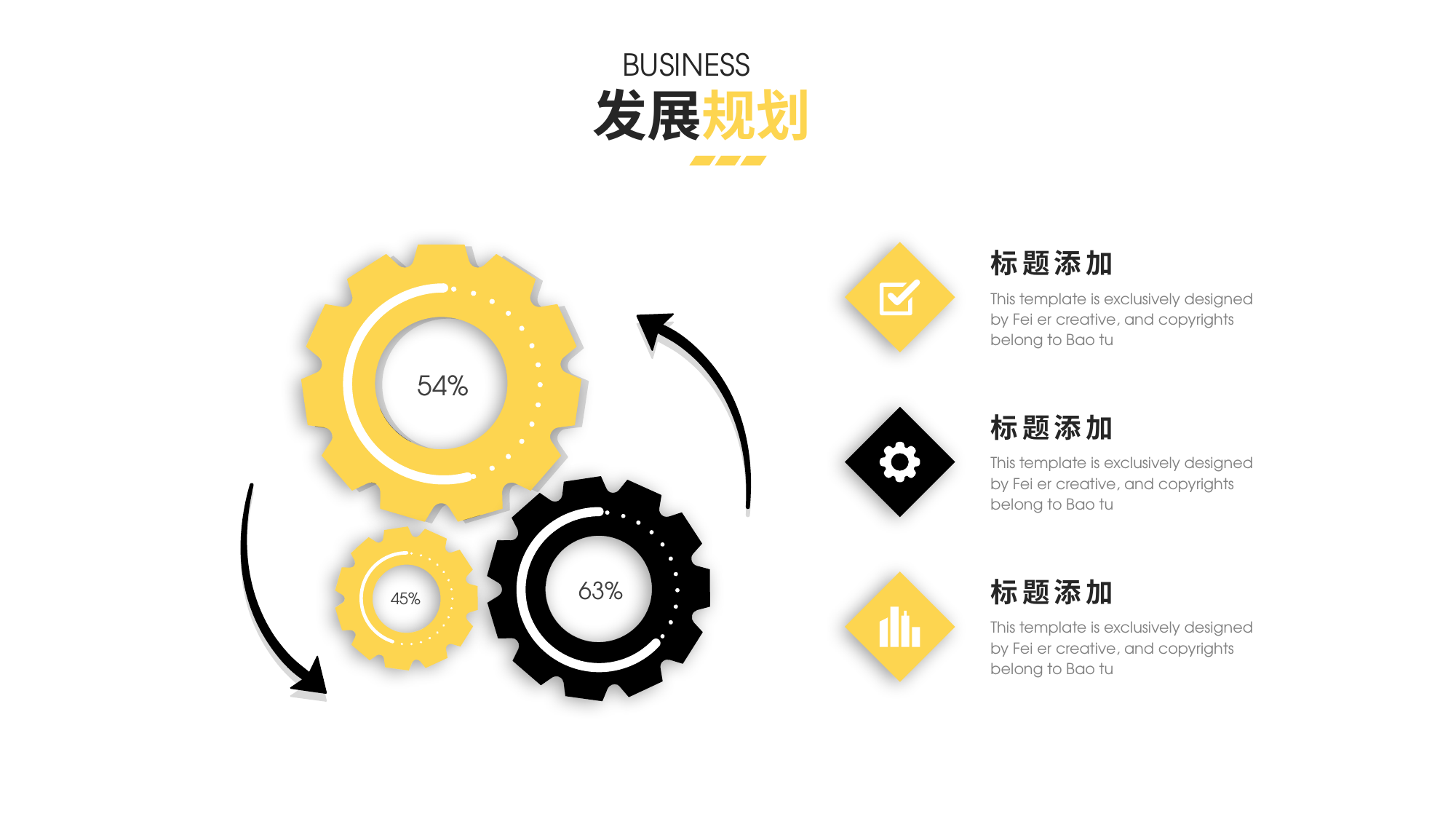

BUSINESS
发展规划

标题添加
This template is exclusively designed by Fei er creative, and copyrights belong to Bao tu

54%

63%
45%

标题添加
This template is exclusively designed by Fei er creative, and copyrights belong to Bao tu

标题添加
This template is exclusively designed by Fei er creative, and copyrights belong to Bao tu